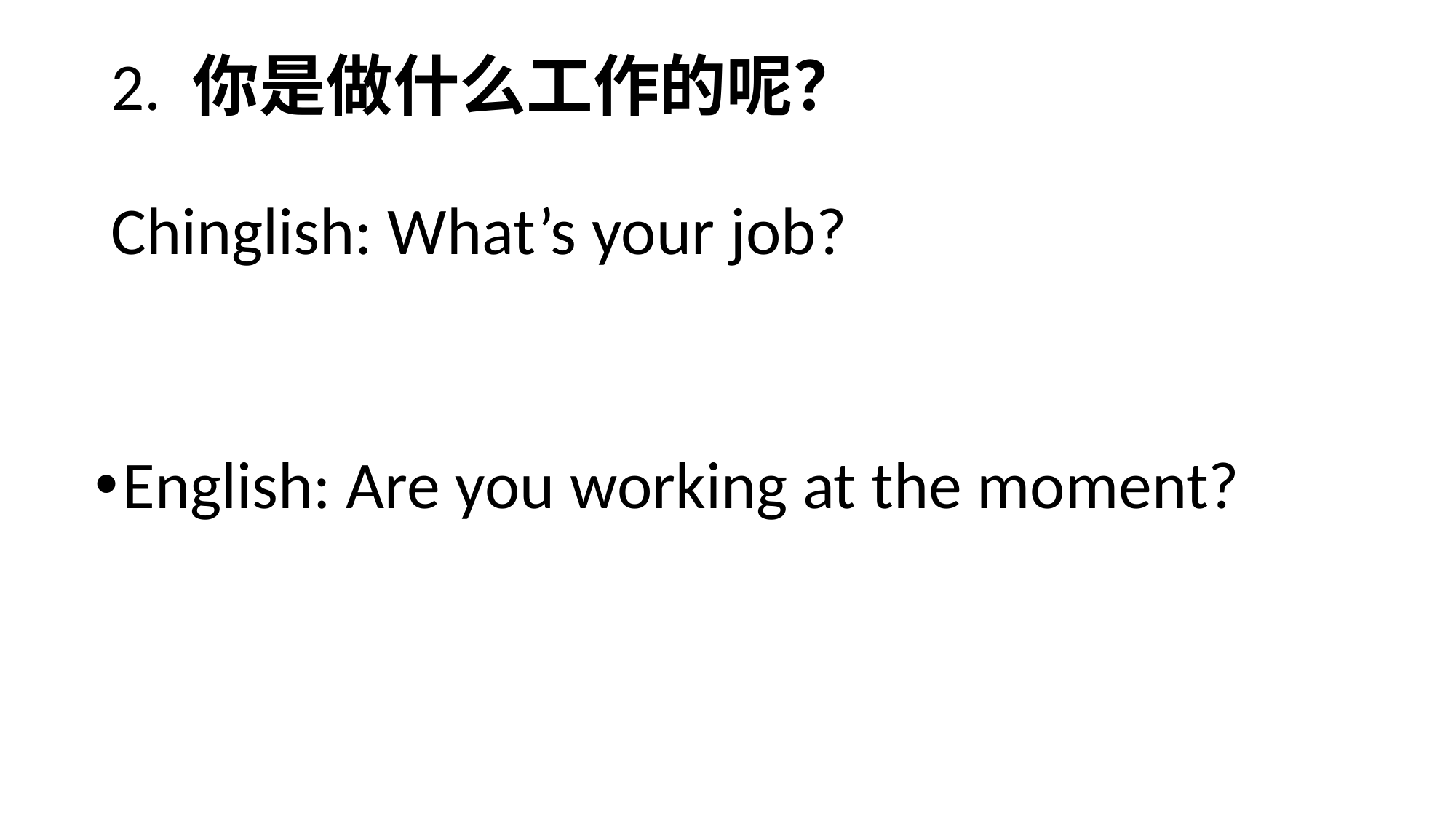

# 2. 你是做什么工作的呢？   Chinglish: What’s your job?
English: Are you working at the moment?